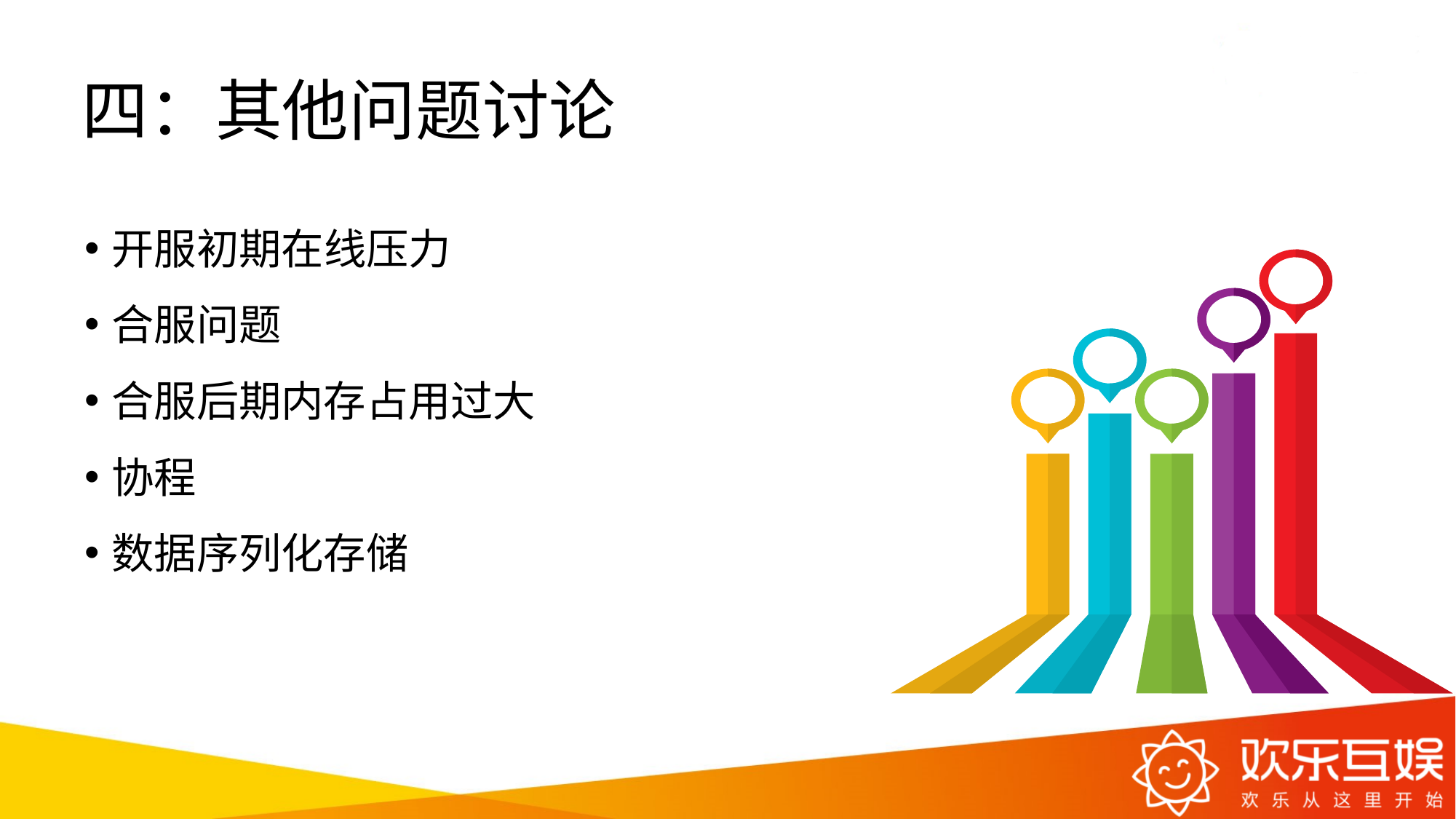

# 四：其他问题讨论
开服初期在线压力
合服问题
合服后期内存占用过大
协程
数据序列化存储